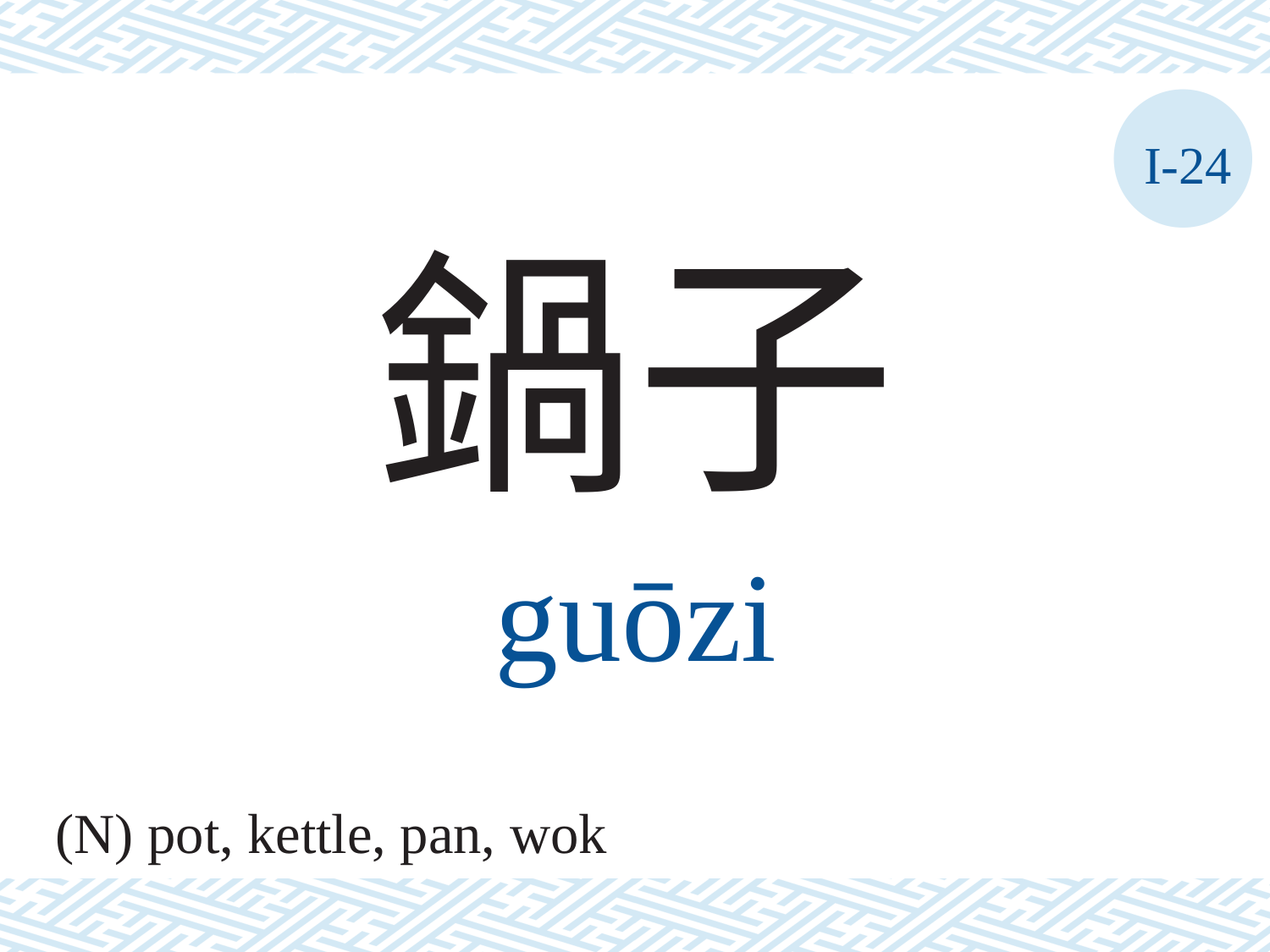

I-24
鍋子
guōzi
(N) pot, kettle, pan, wok